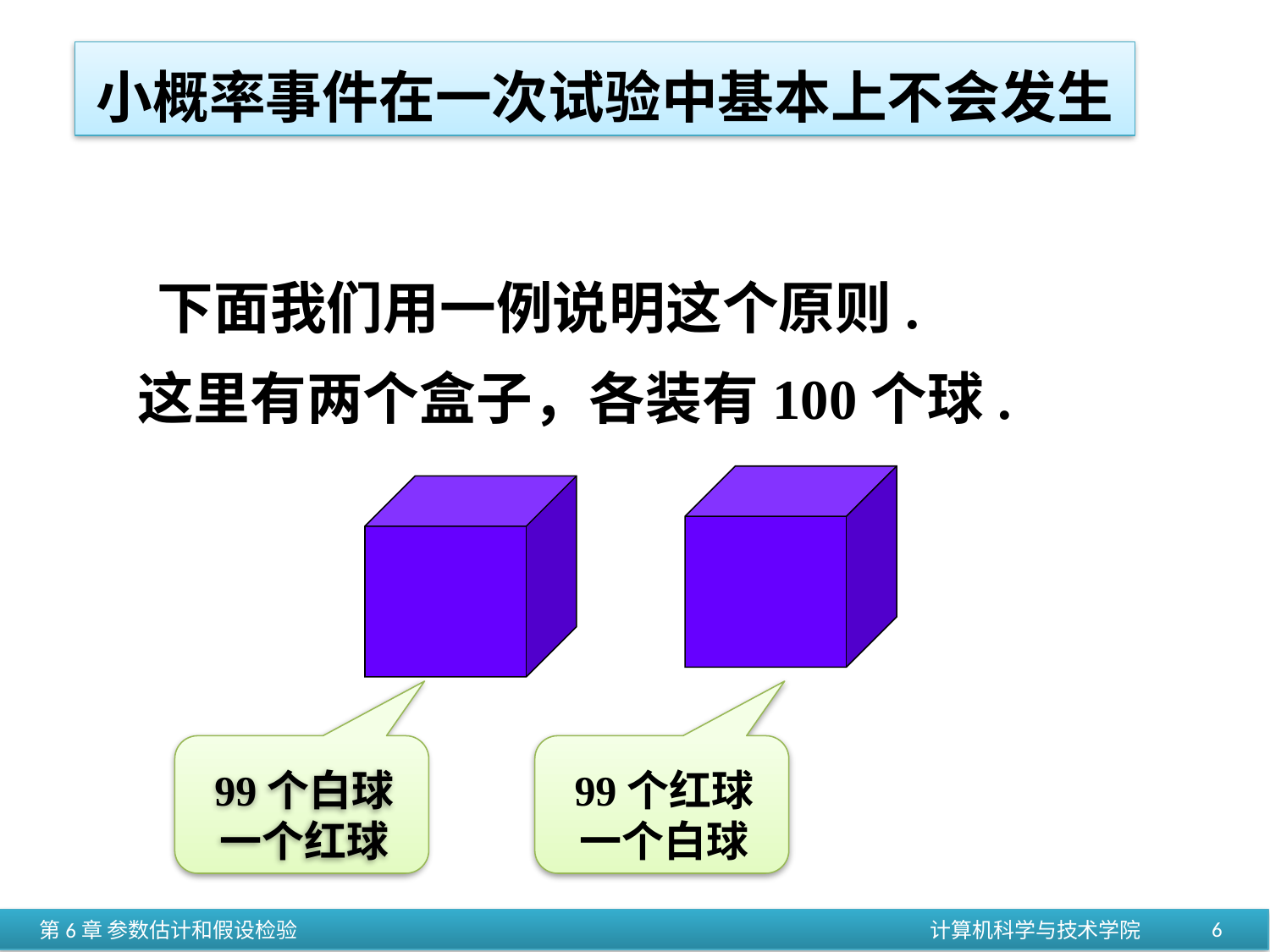

小概率事件在一次试验中基本上不会发生
下面我们用一例说明这个原则.
这里有两个盒子，各装有100个球.

99个白球
一个红球

99个红球
一个白球